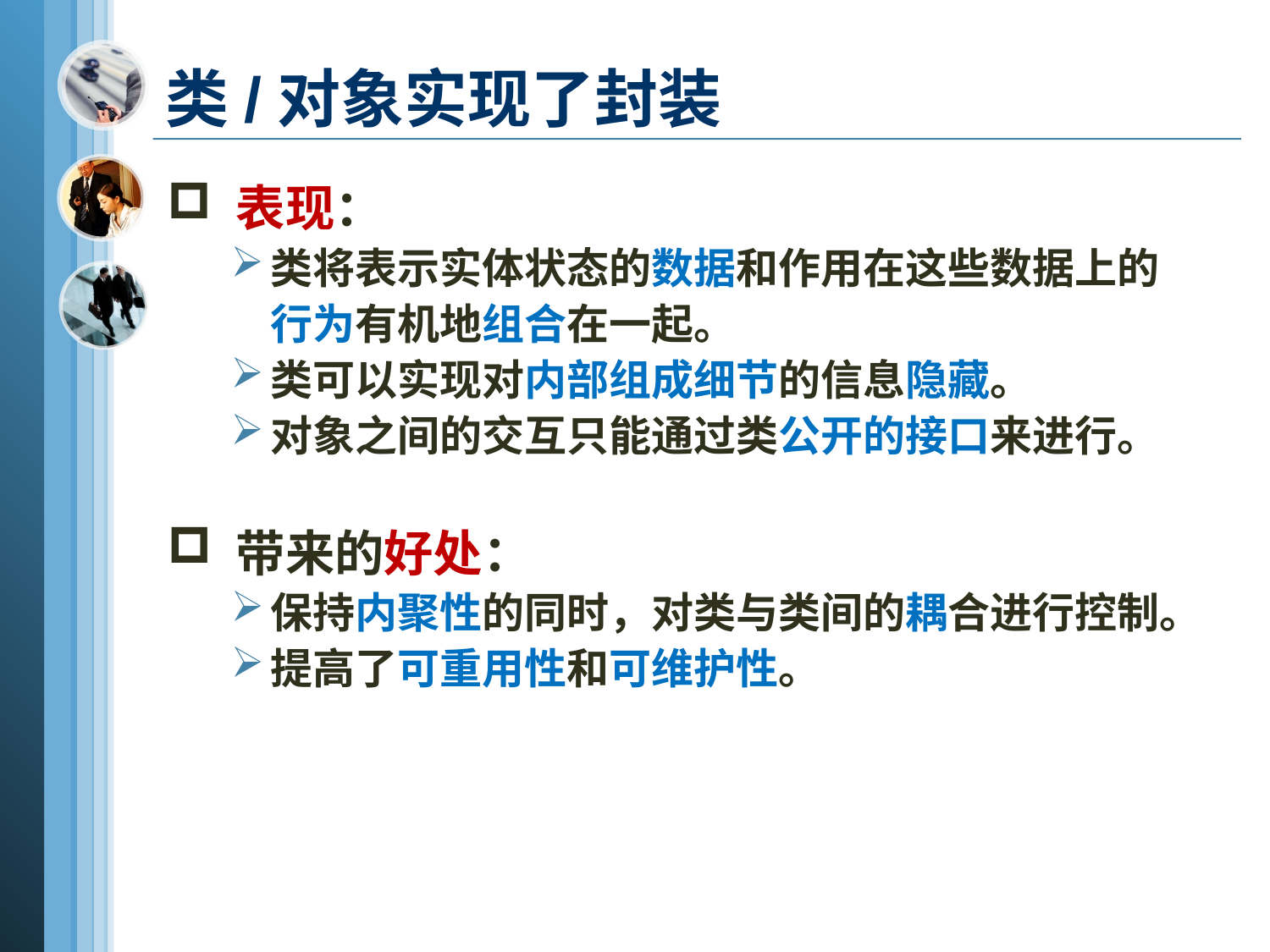

类/对象实现了封装
 表现：
类将表示实体状态的数据和作用在这些数据上的行为有机地组合在一起。
类可以实现对内部组成细节的信息隐藏。
对象之间的交互只能通过类公开的接口来进行。
 带来的好处：
保持内聚性的同时，对类与类间的耦合进行控制。
提高了可重用性和可维护性。